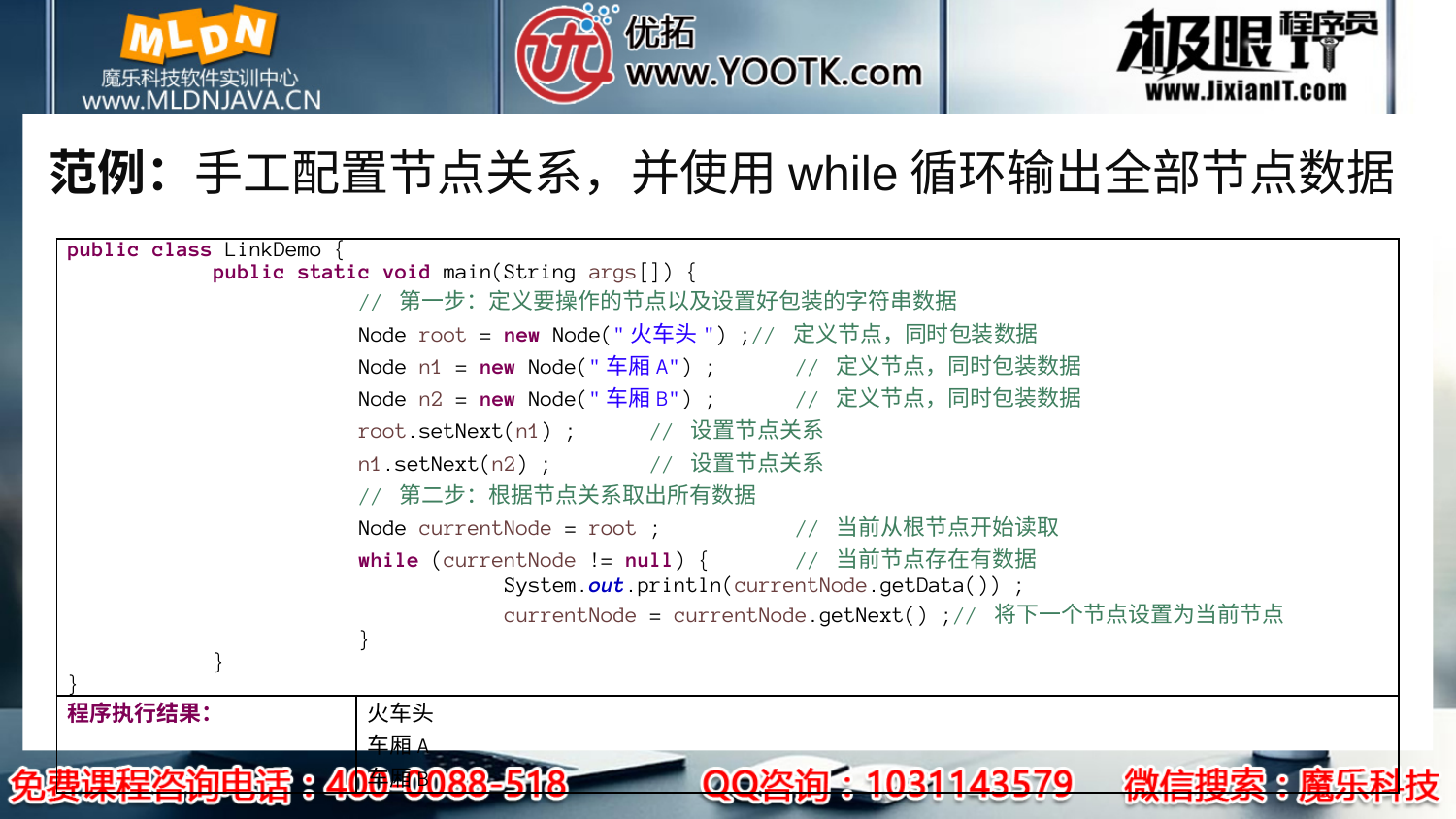

# 范例：手工配置节点关系，并使用while循环输出全部节点数据
| public class LinkDemo { public static void main(String args[]) { // 第一步：定义要操作的节点以及设置好包装的字符串数据 Node root = new Node("火车头") ;// 定义节点，同时包装数据 Node n1 = new Node("车厢A") ; // 定义节点，同时包装数据 Node n2 = new Node("车厢B") ; // 定义节点，同时包装数据 root.setNext(n1) ; // 设置节点关系 n1.setNext(n2) ; // 设置节点关系 // 第二步：根据节点关系取出所有数据 Node currentNode = root ; // 当前从根节点开始读取 while (currentNode != null) { // 当前节点存在有数据 System.out.println(currentNode.getData()) ; currentNode = currentNode.getNext() ;// 将下一个节点设置为当前节点 } } } |  |
| --- | --- |
| 程序执行结果： | 火车头 车厢A 车厢B |